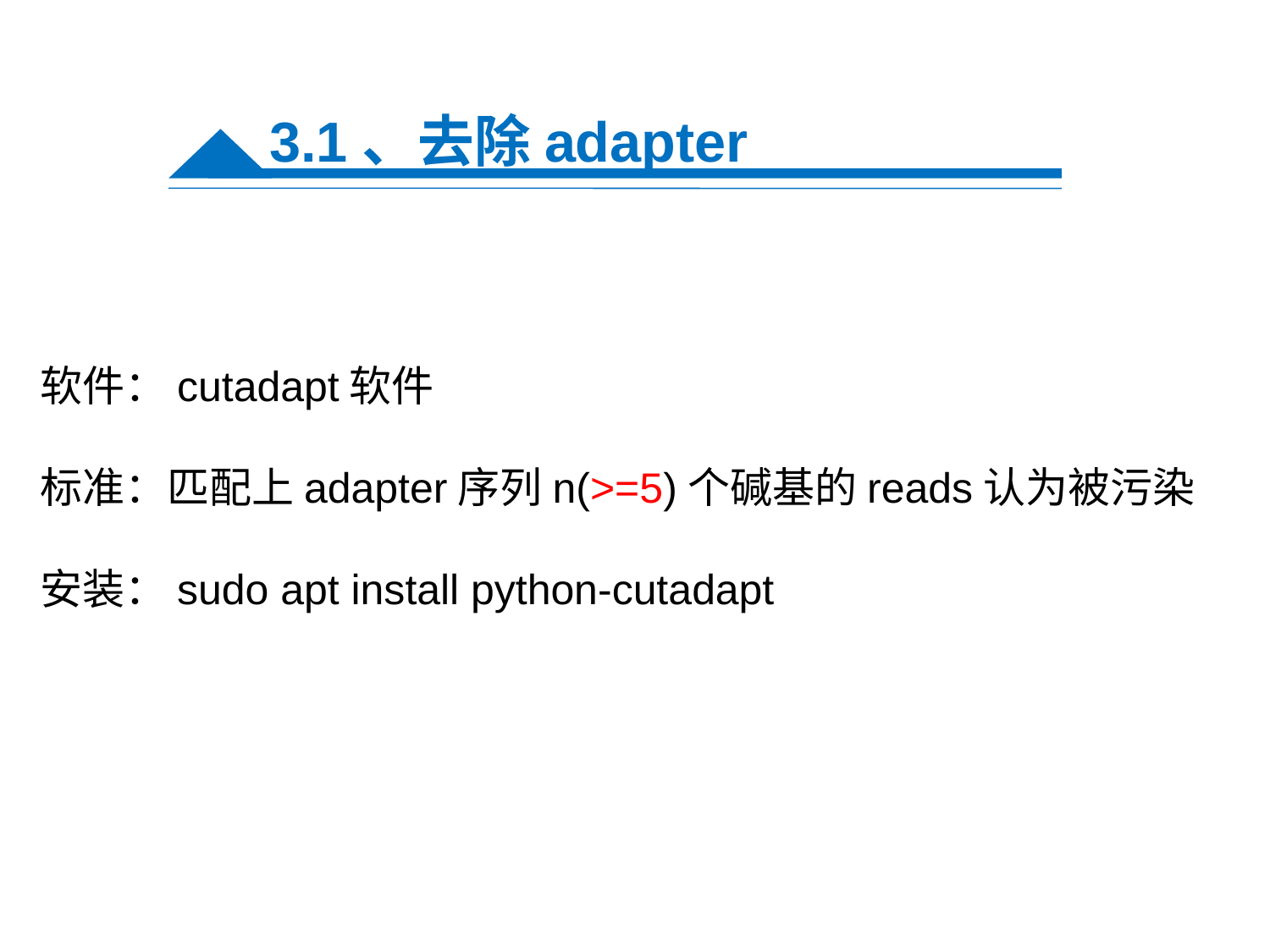

3.1、去除adapter

软件：cutadapt软件

标准：匹配上adapter序列n(>=5)个碱基的reads认为被污染

安装：sudo apt install python-cutadapt